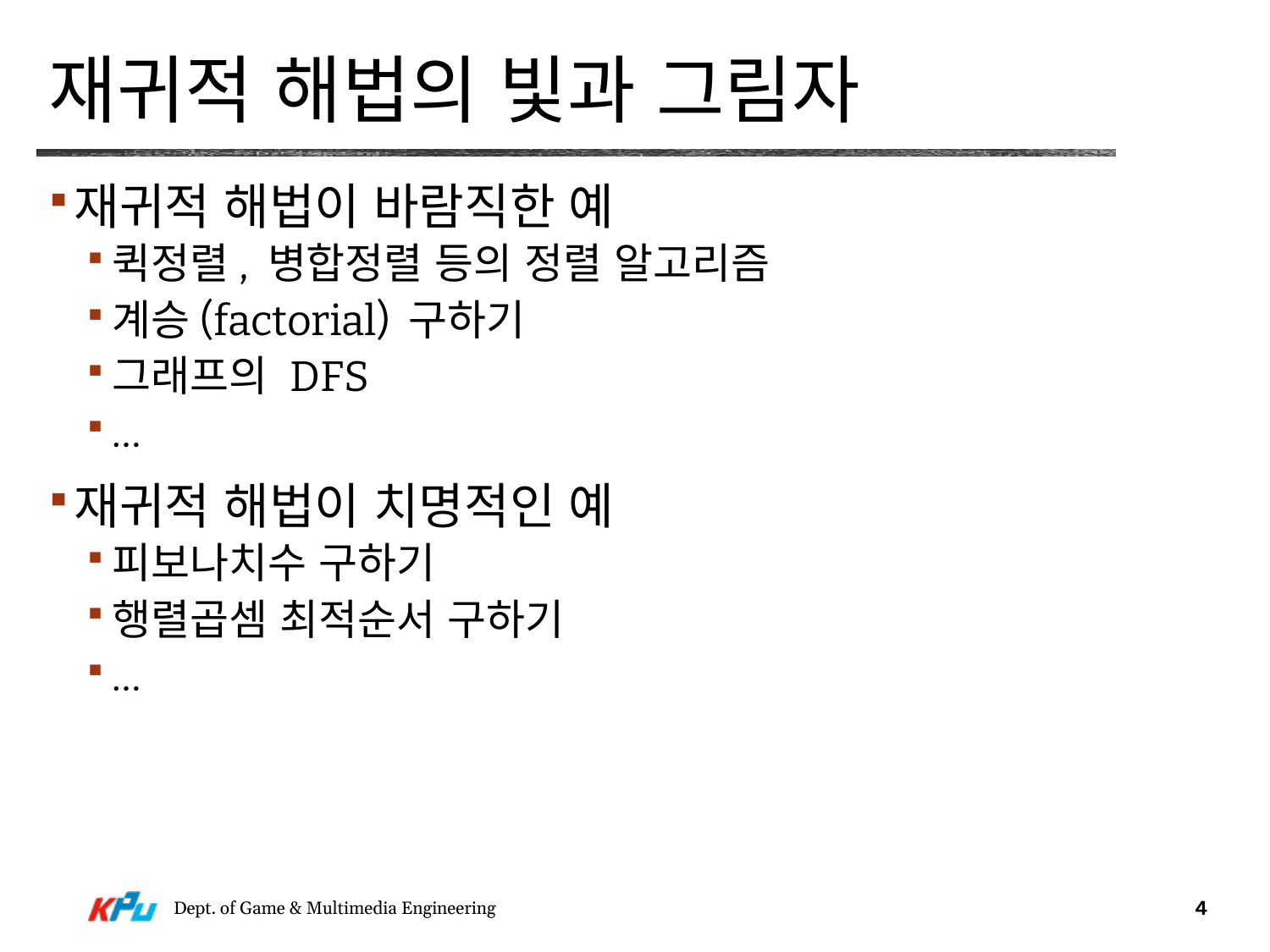

# 재귀적 해법의 빛과 그림자
재귀적 해법이 바람직한 예
퀵정렬, 병합정렬 등의 정렬 알고리즘
계승(factorial) 구하기
그래프의 DFS
…
재귀적 해법이 치명적인 예
피보나치수 구하기
행렬곱셈 최적순서 구하기
…
Dept. of Game & Multimedia Engineering
4